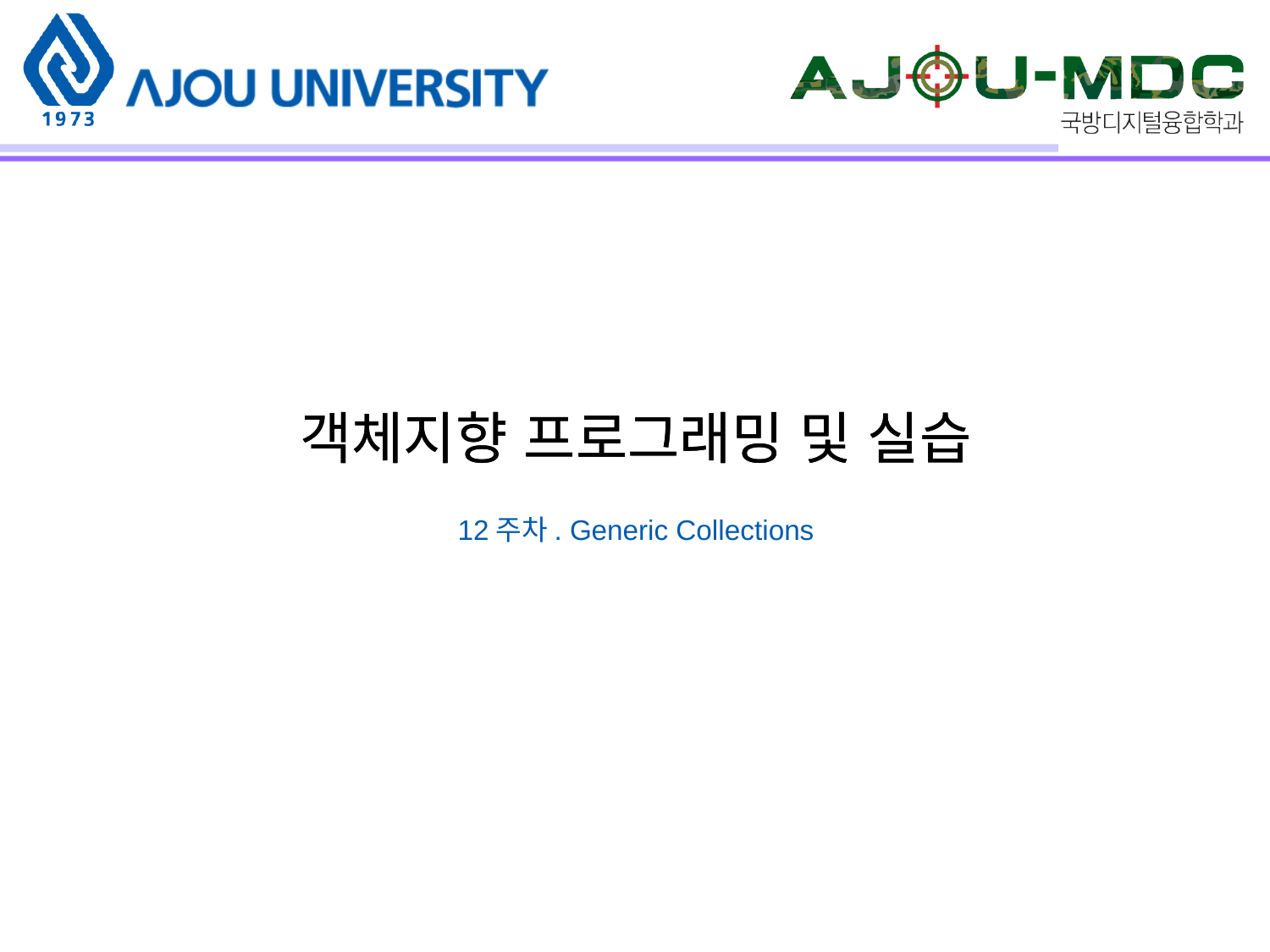

객체지향 프로그래밍 및 실습
12주차. Generic Collections